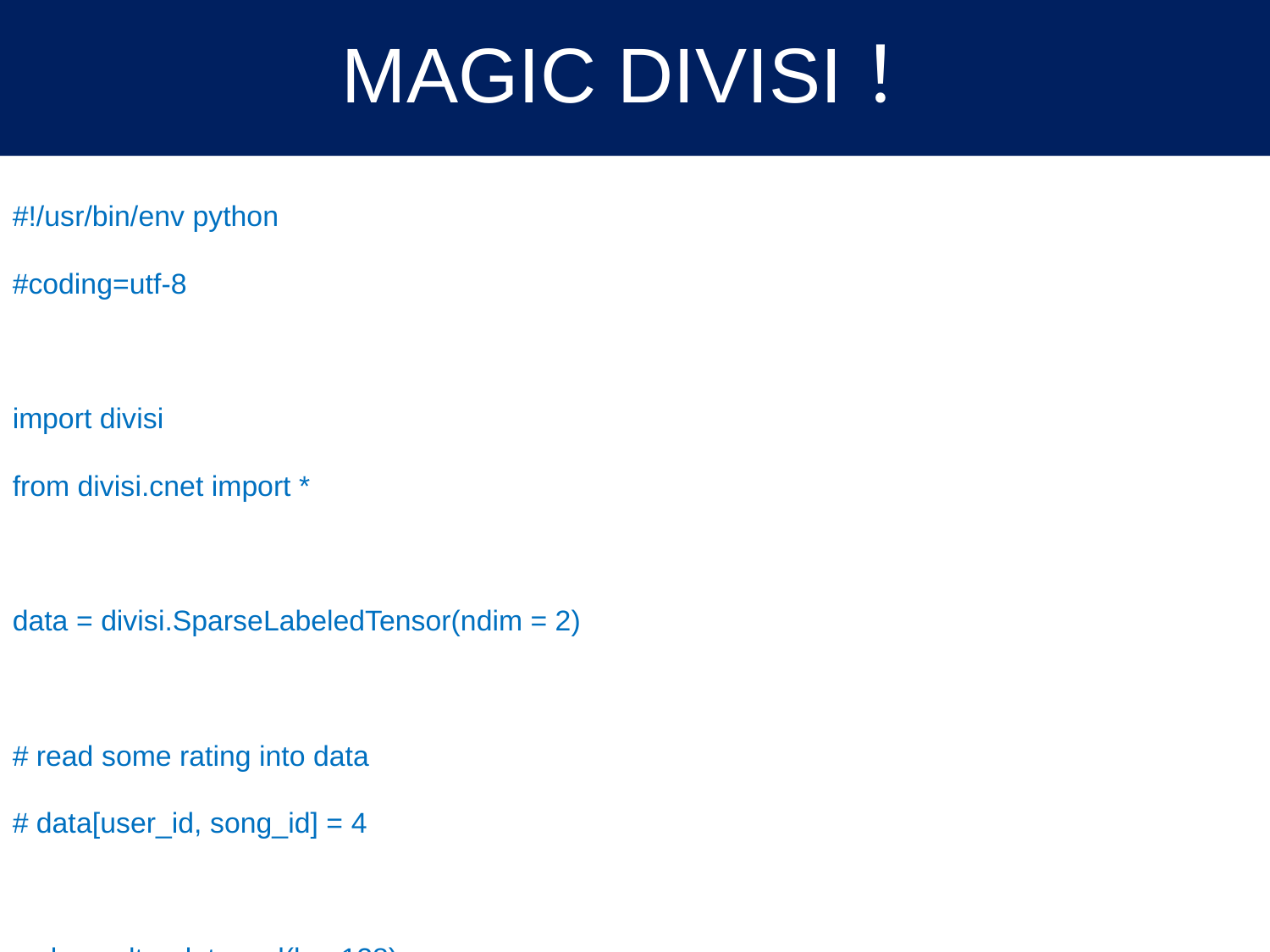

MAGIC DIVISI！
#!/usr/bin/env python
#coding=utf-8

import divisi
from divisi.cnet import *

data = divisi.SparseLabeledTensor(ndim = 2)

# read some rating into data
# data[user_id, song_id] = 4

svd_result = data.svd(k = 128)

# 获得指定用户感兴趣的100首歌曲
# predict_features(svd_result, user_id).top_items(100)
# 获得指定歌曲最相关的100首其他歌曲
# feature_similarity(svd_result, song_id).top_items(100)
# 获得指定用户音乐品味最接近的100位其他用户
# concept_similarity(svd_result, user_id).top_items(100)